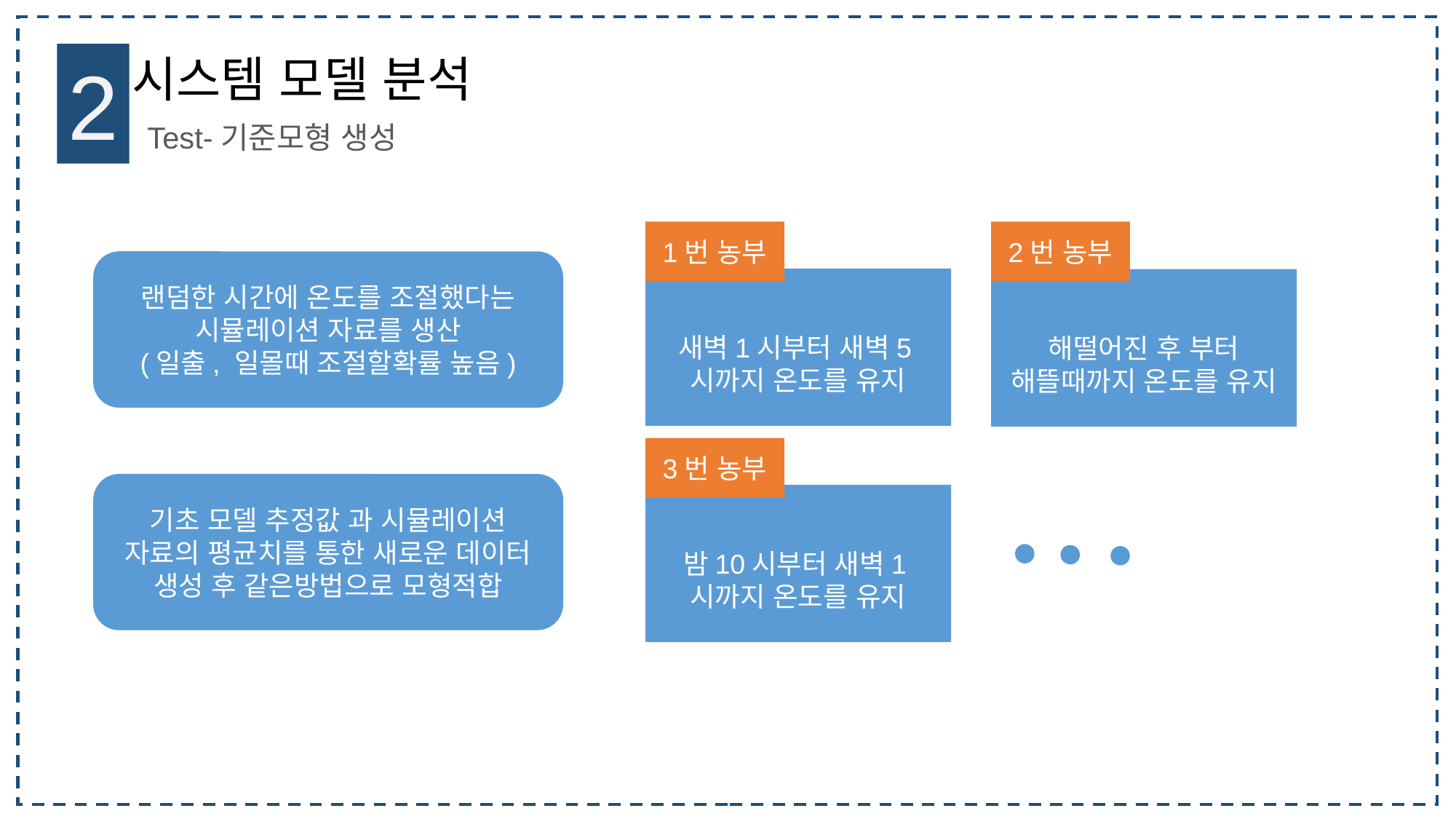

2
시스템 모델 분석
Test-기준모형 생성
2번 농부
1번 농부
랜덤한 시간에 온도를 조절했다는 시뮬레이션 자료를 생산
(일출, 일몰때 조절할확률 높음)

새벽1시부터 새벽5시까지 온도를 유지

해떨어진 후 부터 해뜰때까지 온도를 유지
3번 농부
기초 모델 추정값 과 시뮬레이션 자료의 평균치를 통한 새로운 데이터 생성 후 같은방법으로 모형적합

밤10시부터 새벽1시까지 온도를 유지